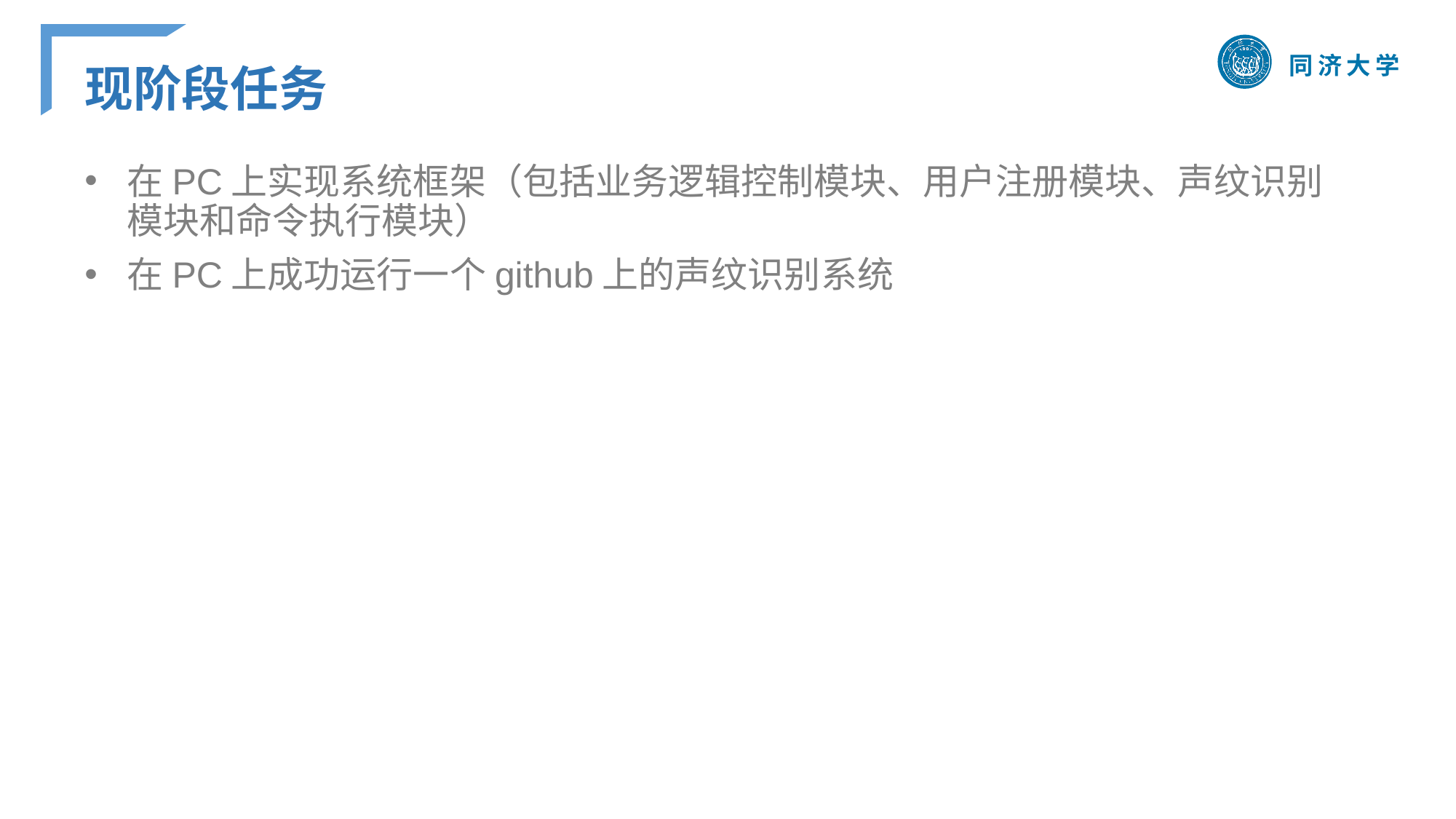

# 现阶段任务
在PC上实现系统框架（包括业务逻辑控制模块、用户注册模块、声纹识别模块和命令执行模块）
在PC上成功运行一个github上的声纹识别系统